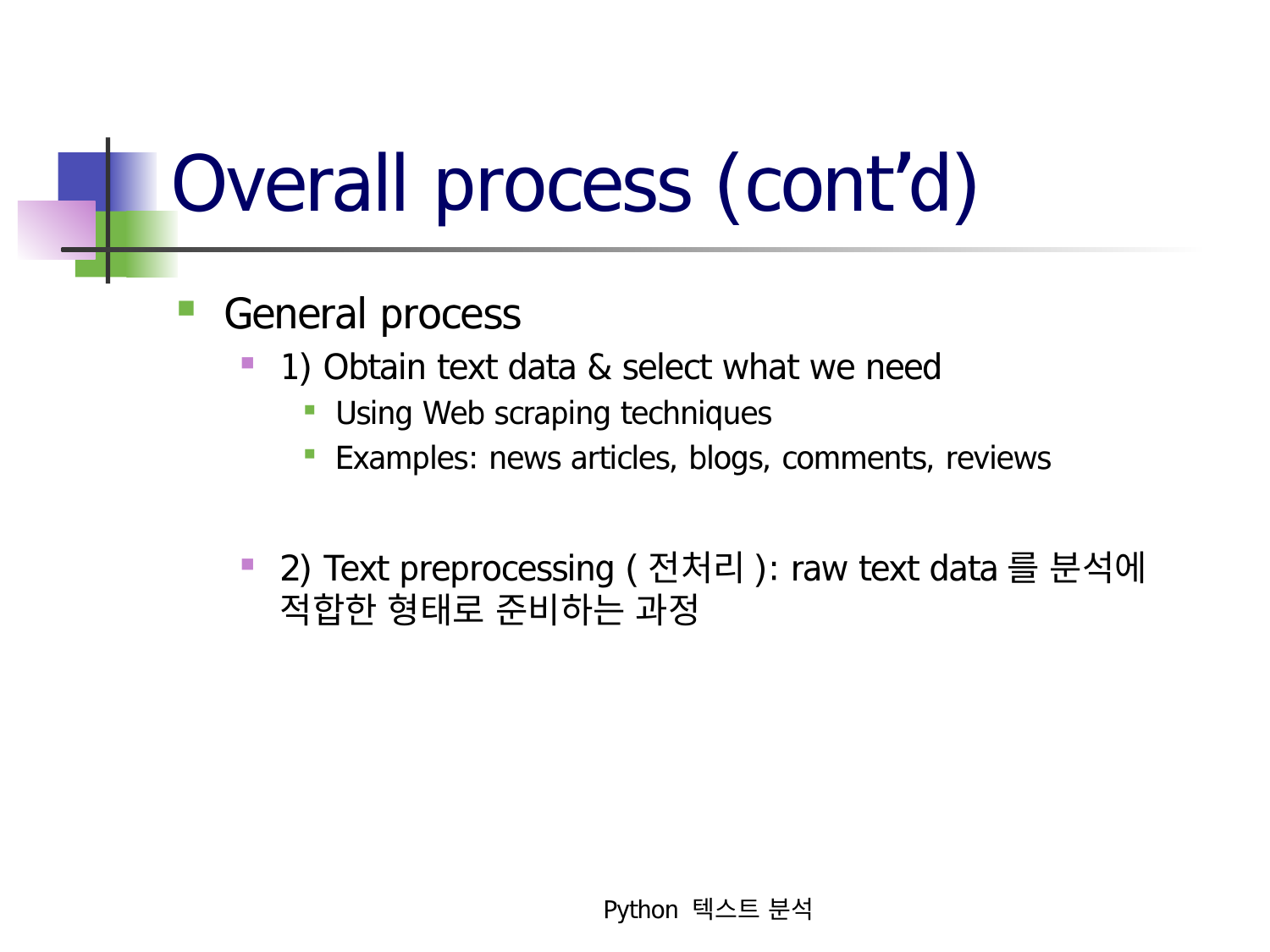

# Overall process (cont’d)
General process
1) Obtain text data & select what we need
Using Web scraping techniques
Examples: news articles, blogs, comments, reviews

2) Text preprocessing (전처리): raw text data를 분석에 적합한 형태로 준비하는 과정

Python 텍스트 분석